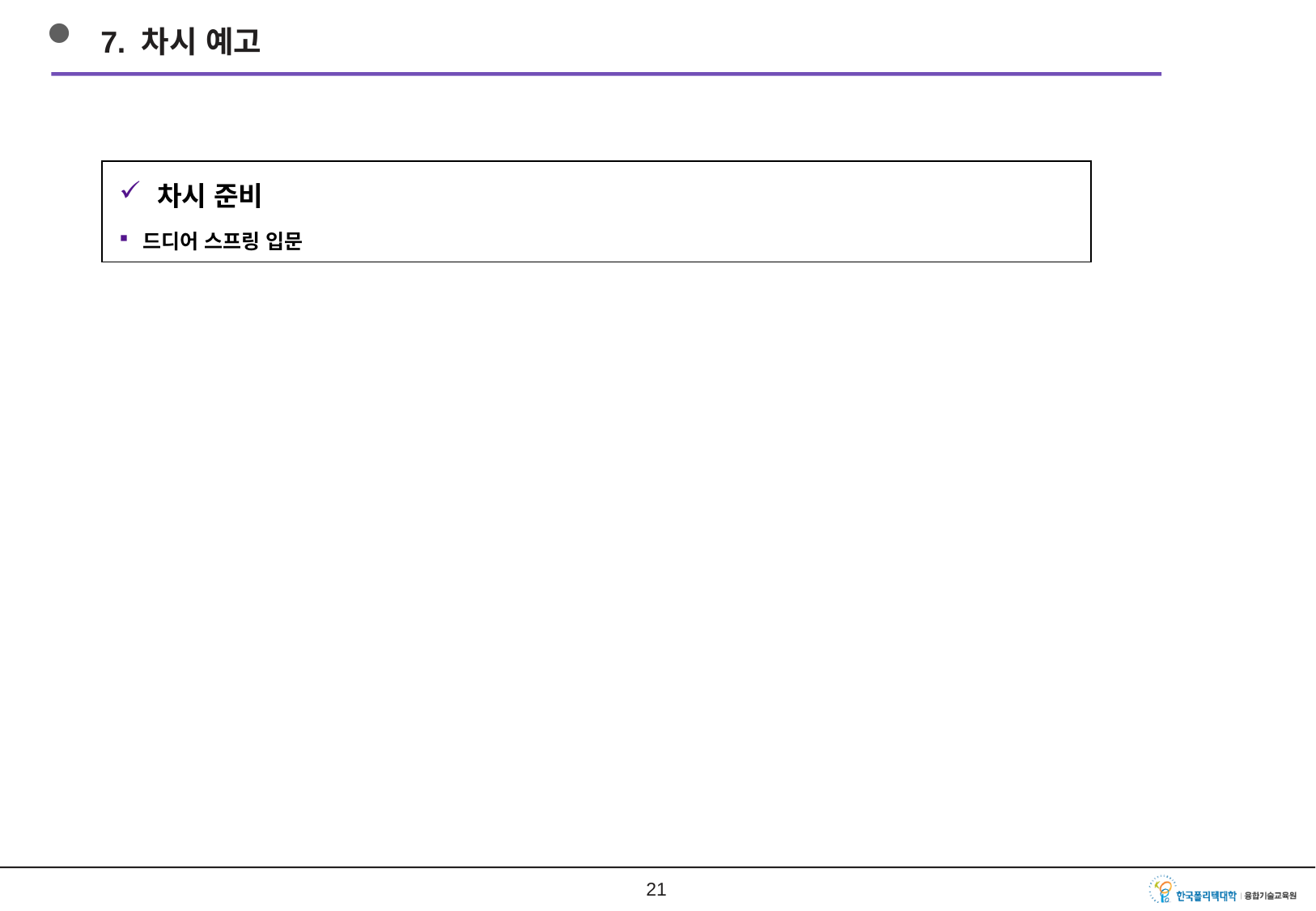

7. 차시 예고
차시 준비
드디어 스프링 입문
21